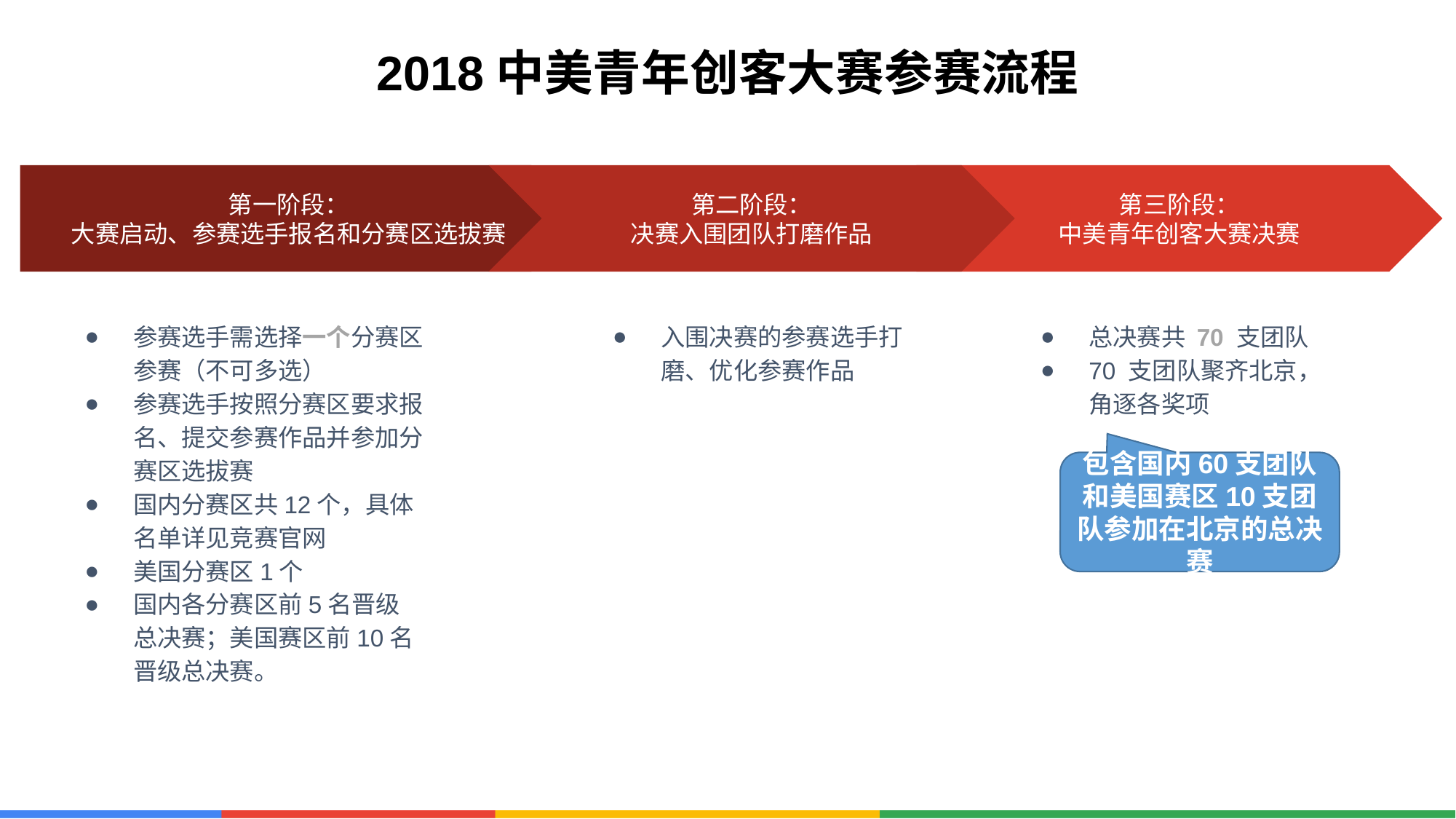

2018中美青年创客大赛参赛流程
第二阶段：
决赛入围团队打磨作品
入围决赛的参赛选手打磨、优化参赛作品
第三阶段：
中美青年创客大赛决赛
总决赛共 70 支团队
70 支团队聚齐北京，角逐各奖项

第一阶段：
大赛启动、参赛选手报名和分赛区选拔赛
参赛选手需选择一个分赛区参赛（不可多选）
参赛选手按照分赛区要求报名、提交参赛作品并参加分赛区选拔赛
国内分赛区共12个，具体名单详见竞赛官网
美国分赛区1个
国内各分赛区前5名晋级总决赛；美国赛区前10名晋级总决赛。
包含国内60支团队和美国赛区10支团队参加在北京的总决赛